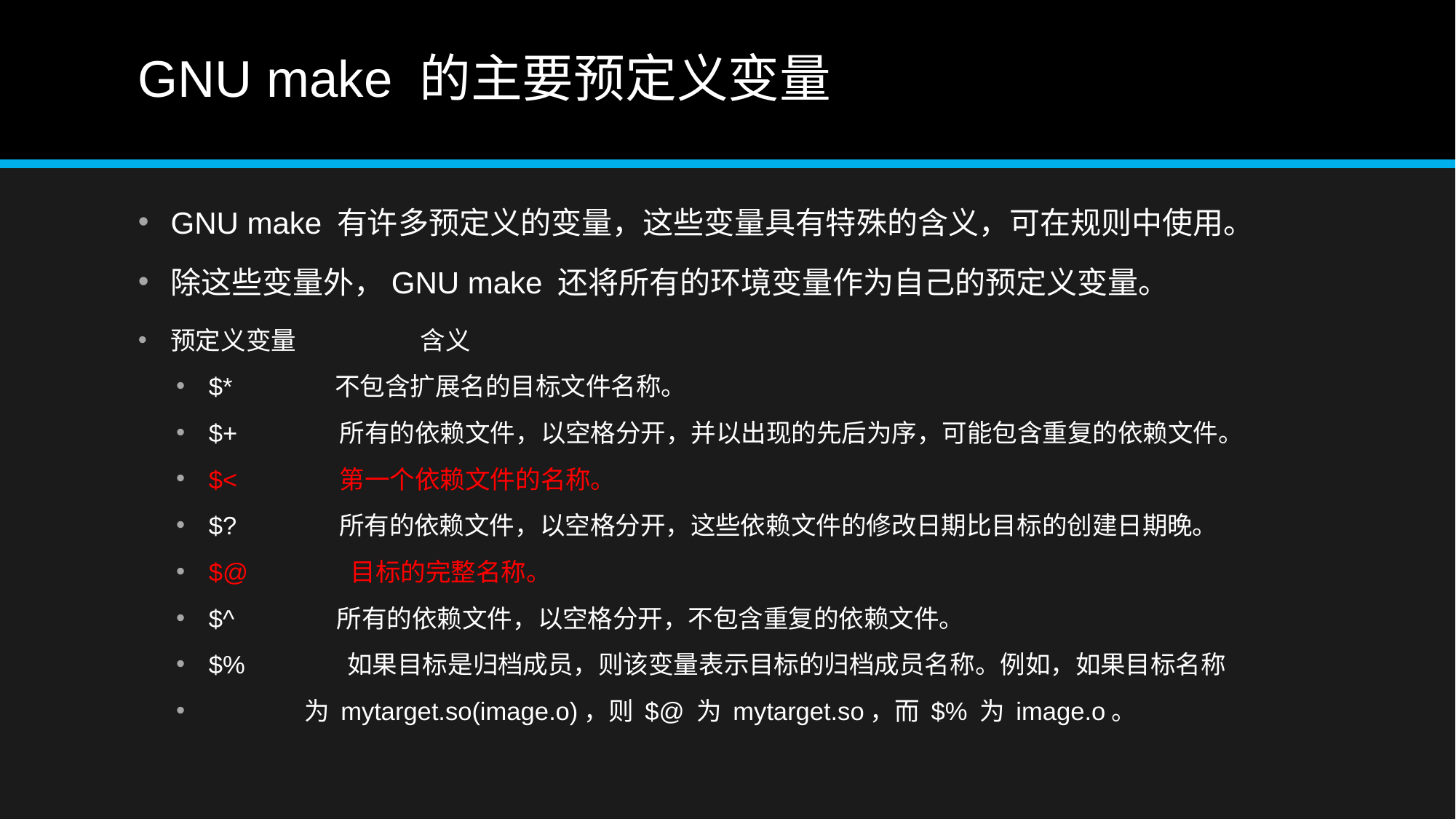

# GNU make 的主要预定义变量
GNU make 有许多预定义的变量，这些变量具有特殊的含义，可在规则中使用。
除这些变量外，GNU make 还将所有的环境变量作为自己的预定义变量。
预定义变量                      含义
$*              不包含扩展名的目标文件名称。
$+              所有的依赖文件，以空格分开，并以出现的先后为序，可能包含重复的依赖文件。
$<              第一个依赖文件的名称。
$?              所有的依赖文件，以空格分开，这些依赖文件的修改日期比目标的创建日期晚。
$@              目标的完整名称。
$^              所有的依赖文件，以空格分开，不包含重复的依赖文件。
$%              如果目标是归档成员，则该变量表示目标的归档成员名称。例如，如果目标名称
                为 mytarget.so(image.o)，则 $@ 为 mytarget.so，而 $% 为 image.o。